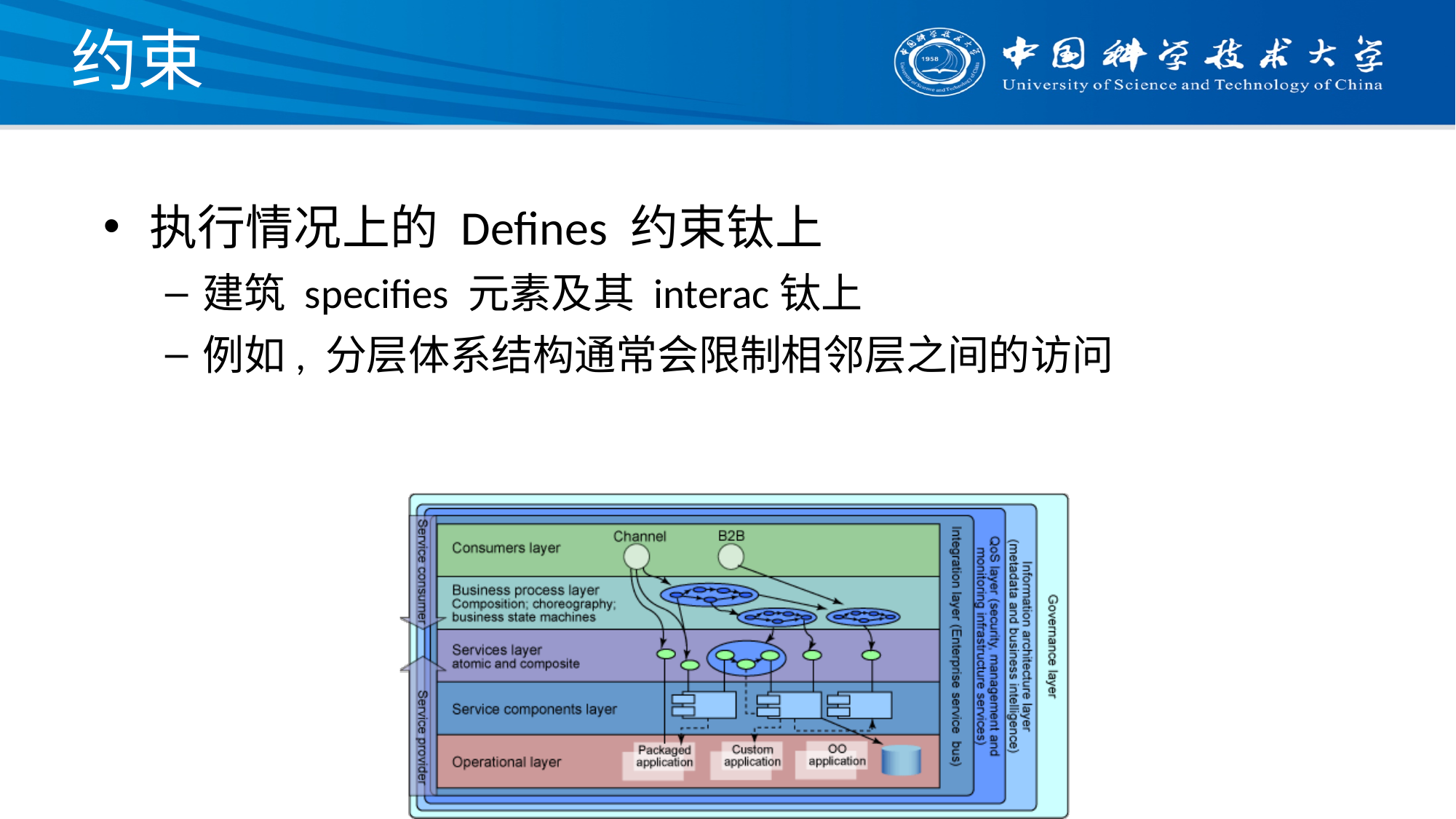

# 约束
执行情况上的 Deﬁnes 约束钛上
建筑 speciﬁes 元素及其 interac钛上
例如, 分层体系结构通常会限制相邻层之间的访问